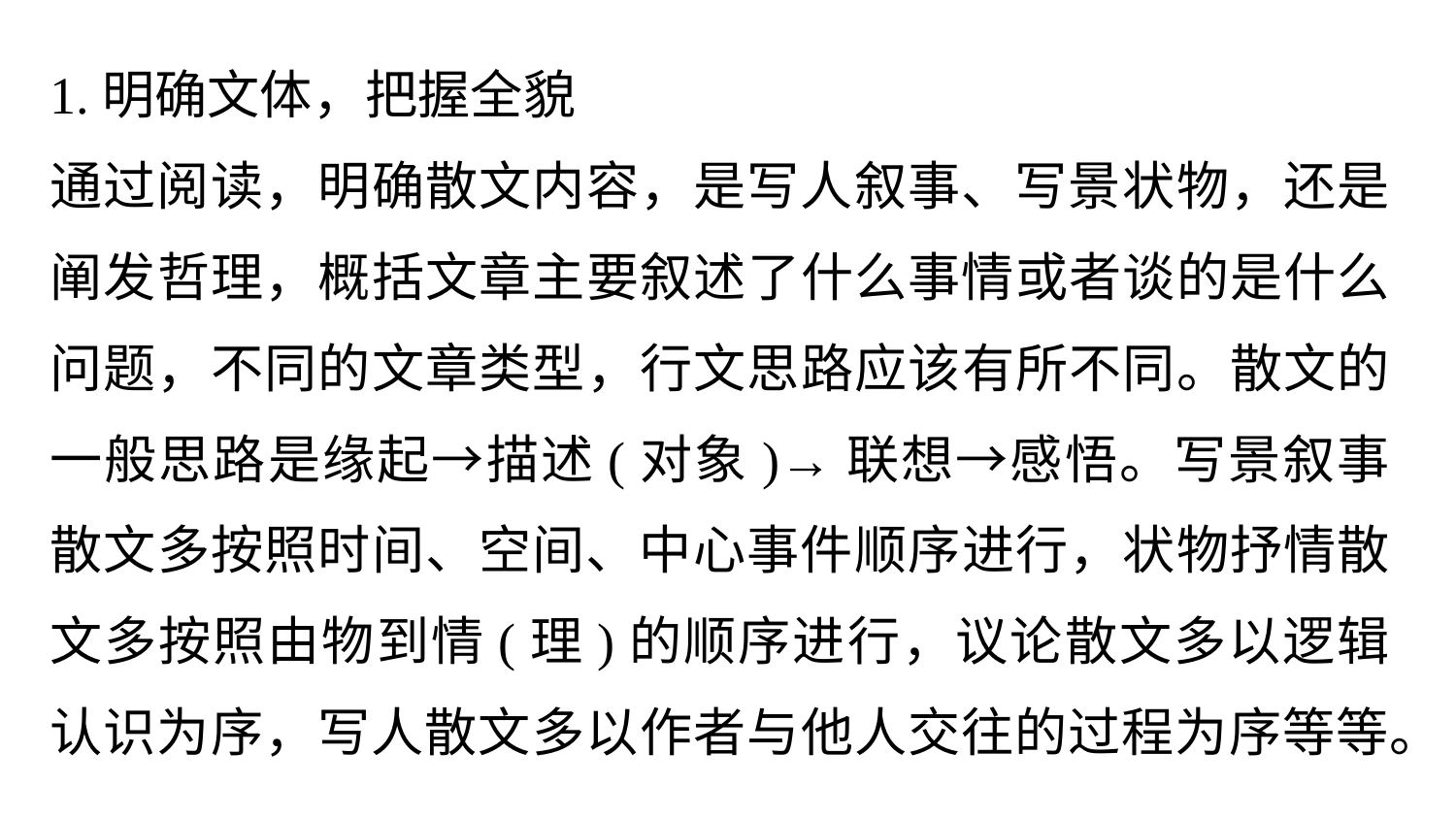

1.明确文体，把握全貌
通过阅读，明确散文内容，是写人叙事、写景状物，还是阐发哲理，概括文章主要叙述了什么事情或者谈的是什么问题，不同的文章类型，行文思路应该有所不同。散文的一般思路是缘起→描述(对象)→联想→感悟。写景叙事散文多按照时间、空间、中心事件顺序进行，状物抒情散文多按照由物到情(理)的顺序进行，议论散文多以逻辑认识为序，写人散文多以作者与他人交往的过程为序等等。